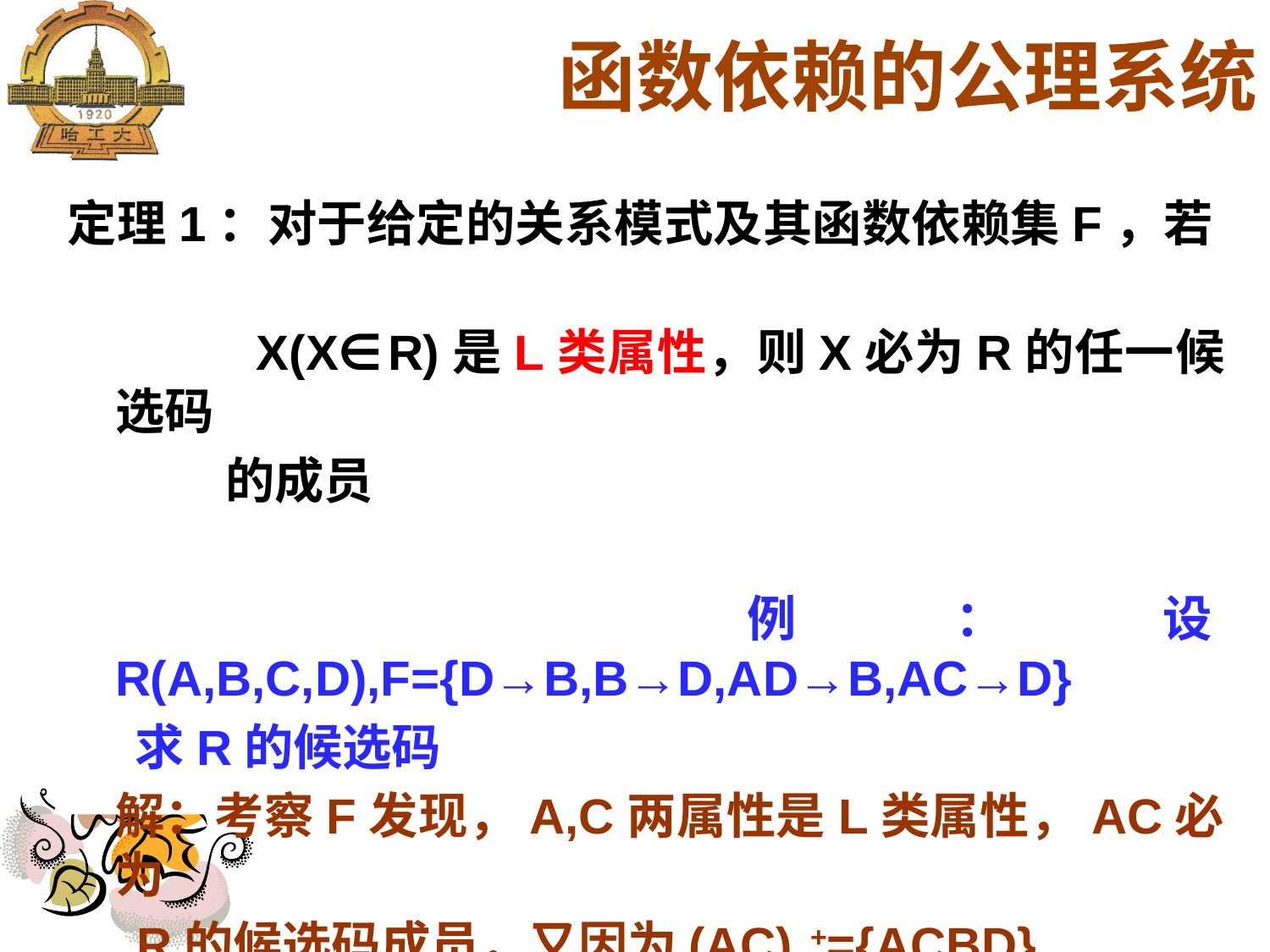

函数依赖的公理系统
定理1：对于给定的关系模式及其函数依赖集F，若
             X(X∈R)是L类属性，则X必为R的任一候选码
             的成员

   例：设R(A,B,C,D),F={D→B,B→D,AD→B,AC→D}
     求R的候选码
   解：考察F发现，A,C两属性是L类属性，AC必为
     R的候选码成员，又因为(AC)F+={ACBD}.
   所以，    AC是候选码。